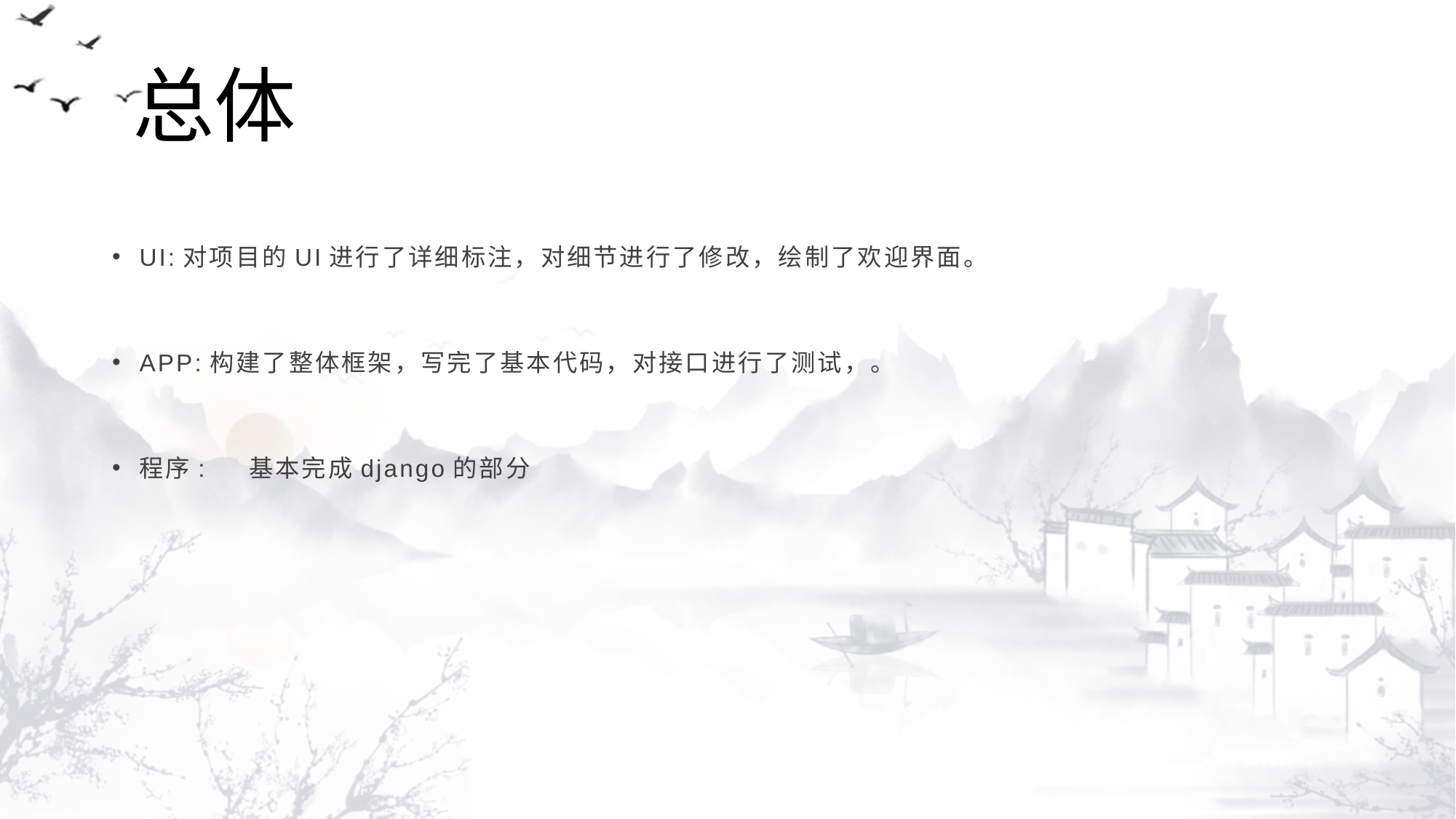

总体
UI:对项目的UI进行了详细标注，对细节进行了修改，绘制了欢迎界面。

APP:构建了整体框架，写完了基本代码，对接口进行了测试，。

程序:    基本完成django的部分